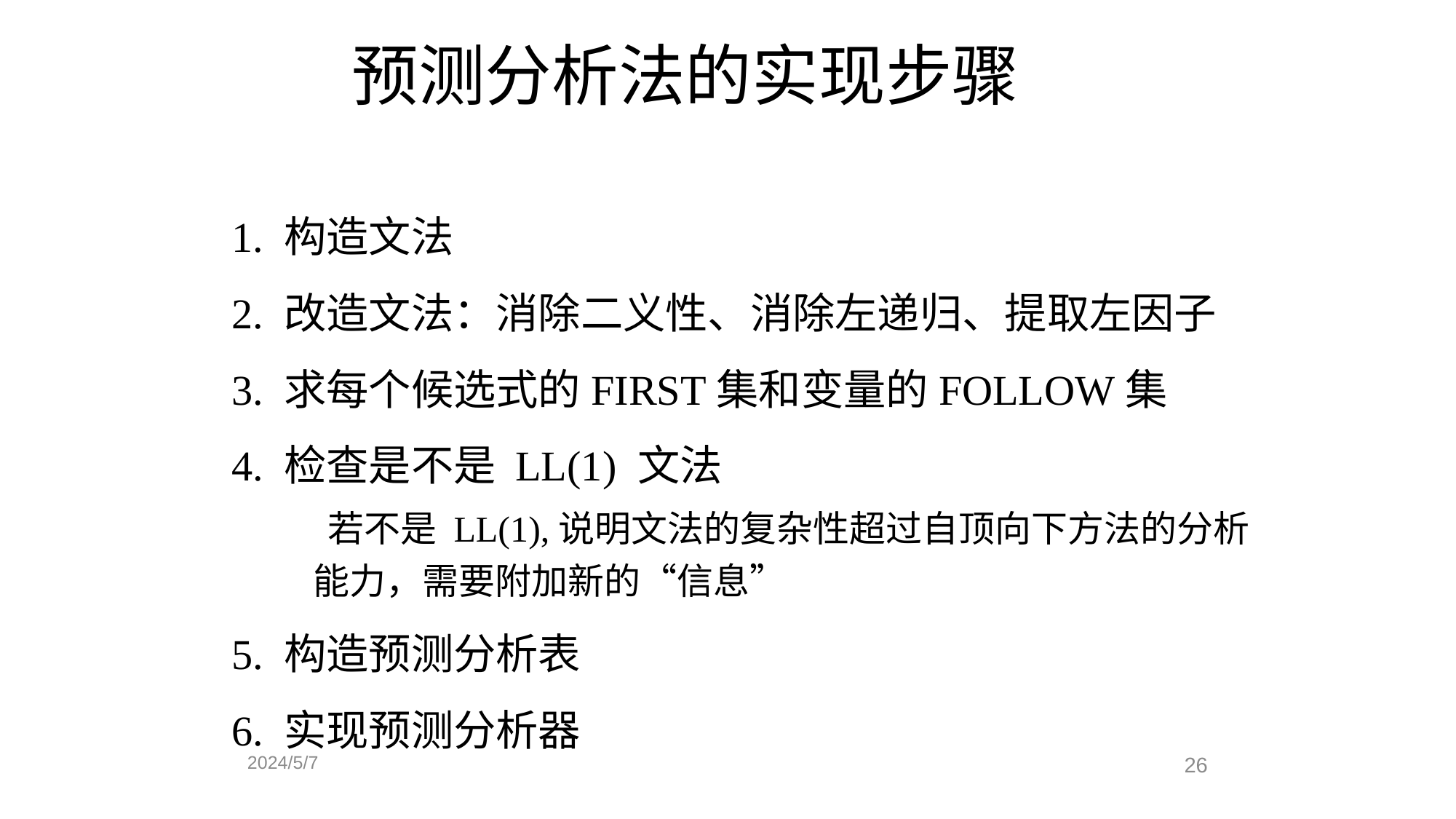

预测分析法的实现步骤
1. 构造文法
2. 改造文法：消除二义性、消除左递归、提取左因子
3. 求每个候选式的FIRST集和变量的FOLLOW集
4. 检查是不是 LL(1) 文法
    若不是 LL(1),说明文法的复杂性超过自顶向下方法的分析能力，需要附加新的“信息”
5. 构造预测分析表
6. 实现预测分析器
2024/5/7
26